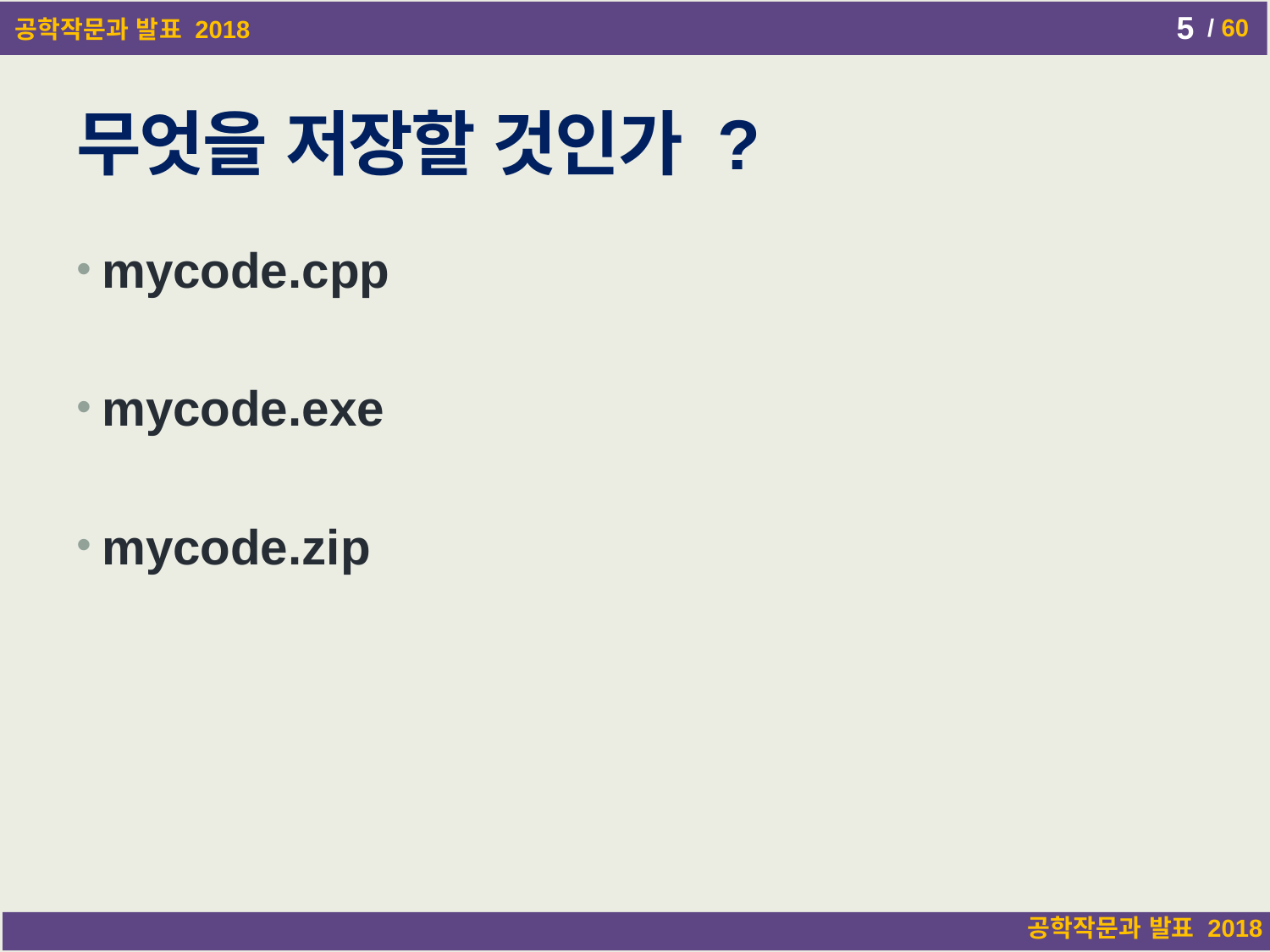

5
# 무엇을 저장할 것인가 ?
mycode.cpp

mycode.exe

mycode.zip